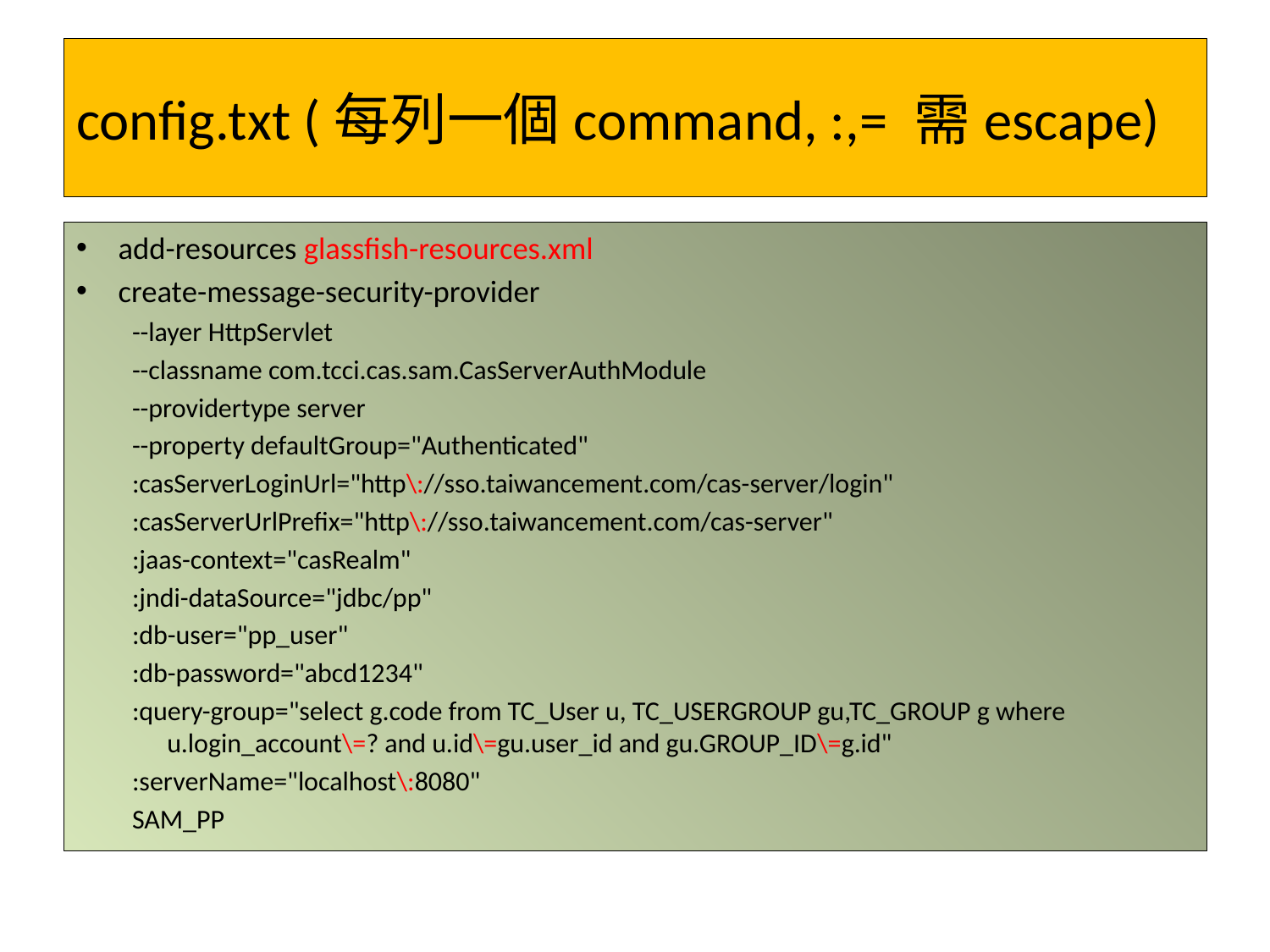

# config.txt (每列一個command, :,= 需escape)
add-resources glassfish-resources.xml
create-message-security-provider
--layer HttpServlet
--classname com.tcci.cas.sam.CasServerAuthModule
--providertype server
--property defaultGroup="Authenticated"
:casServerLoginUrl="http\://sso.taiwancement.com/cas-server/login"
:casServerUrlPrefix="http\://sso.taiwancement.com/cas-server"
:jaas-context="casRealm"
:jndi-dataSource="jdbc/pp"
:db-user="pp_user"
:db-password="abcd1234"
:query-group="select g.code from TC_User u, TC_USERGROUP gu,TC_GROUP g where u.login_account\=? and u.id\=gu.user_id and gu.GROUP_ID\=g.id"
:serverName="localhost\:8080"
SAM_PP